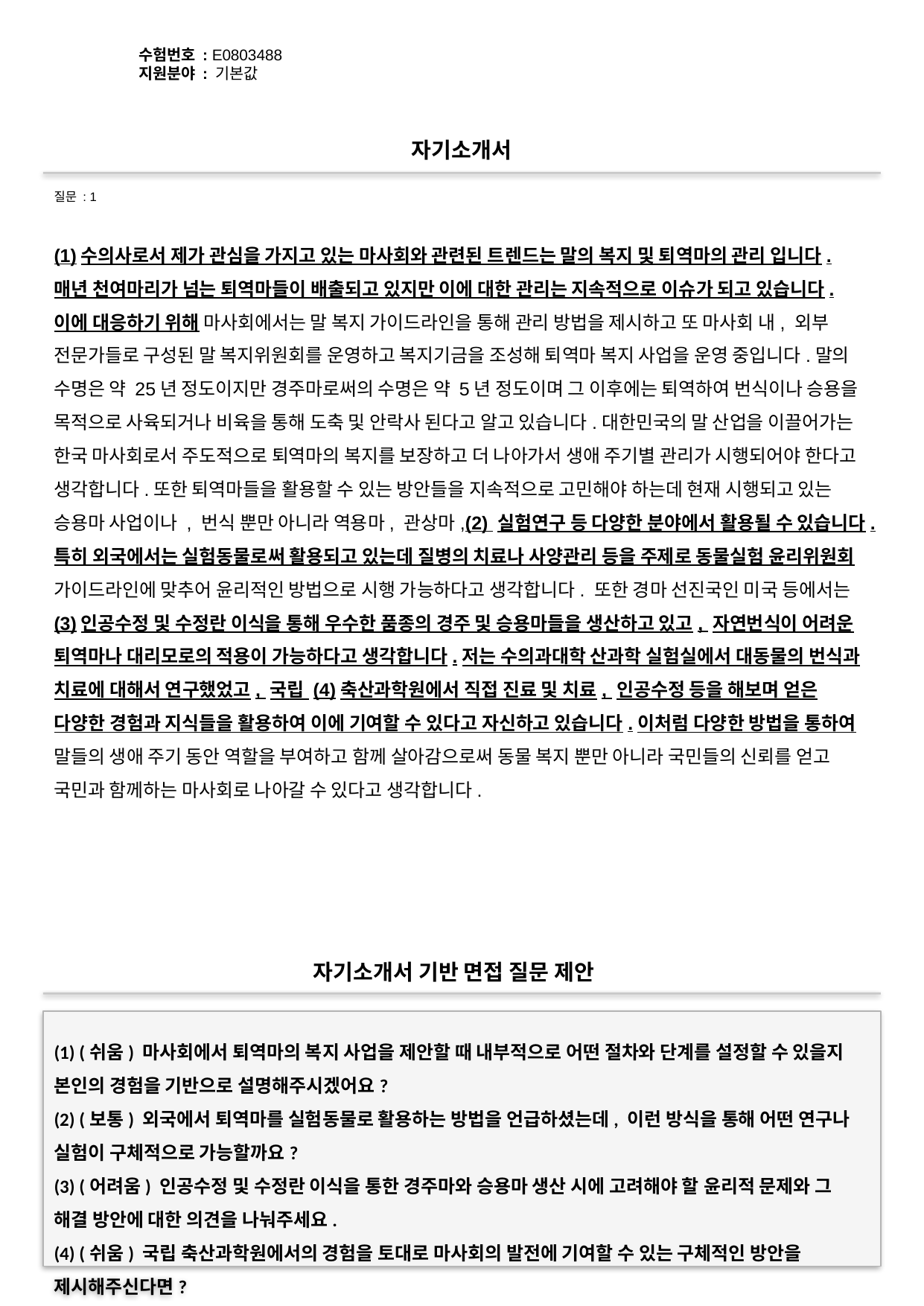

수험번호 : E0803488
지원분야 : 기본값
#

자기소개서

질문 : 1

(1)수의사로서 제가 관심을 가지고 있는 마사회와 관련된 트렌드는 말의 복지 및 퇴역마의 관리 입니다. 매년 천여마리가 넘는 퇴역마들이 배출되고 있지만 이에 대한 관리는 지속적으로 이슈가 되고 있습니다. 이에 대응하기 위해 마사회에서는 말 복지 가이드라인을 통해 관리 방법을 제시하고 또 마사회 내, 외부 전문가들로 구성된 말 복지위원회를 운영하고 복지기금을 조성해 퇴역마 복지 사업을 운영 중입니다.말의 수명은 약 25년 정도이지만 경주마로써의 수명은 약 5년 정도이며 그 이후에는 퇴역하여 번식이나 승용을 목적으로 사육되거나 비육을 통해 도축 및 안락사 된다고 알고 있습니다.대한민국의 말 산업을 이끌어가는 한국 마사회로서 주도적으로 퇴역마의 복지를 보장하고 더 나아가서 생애 주기별 관리가 시행되어야 한다고 생각합니다.또한 퇴역마들을 활용할 수 있는 방안들을 지속적으로 고민해야 하는데 현재 시행되고 있는 승용마 사업이나 , 번식 뿐만 아니라 역용마, 관상마,(2) 실험연구 등 다양한 분야에서 활용될 수 있습니다.특히 외국에서는 실험동물로써 활용되고 있는데 질병의 치료나 사양관리 등을 주제로 동물실험 윤리위원회 가이드라인에 맞추어 윤리적인 방법으로 시행 가능하다고 생각합니다. 또한 경마 선진국인 미국 등에서는 (3)인공수정 및 수정란 이식을 통해 우수한 품종의 경주 및 승용마들을 생산하고 있고, 자연번식이 어려운 퇴역마나 대리모로의 적용이 가능하다고 생각합니다.저는 수의과대학 산과학 실험실에서 대동물의 번식과 치료에 대해서 연구했었고, 국립 (4)축산과학원에서 직접 진료 및 치료, 인공수정 등을 해보며 얻은 다양한 경험과 지식들을 활용하여 이에 기여할 수 있다고 자신하고 있습니다.이처럼 다양한 방법을 통하여 말들의 생애 주기 동안 역할을 부여하고 함께 살아감으로써 동물 복지 뿐만 아니라 국민들의 신뢰를 얻고 국민과 함께하는 마사회로 나아갈 수 있다고 생각합니다.

자기소개서 기반 면접 질문 제안

(1) (쉬움) 마사회에서 퇴역마의 복지 사업을 제안할 때 내부적으로 어떤 절차와 단계를 설정할 수 있을지 본인의 경험을 기반으로 설명해주시겠어요?
(2) (보통) 외국에서 퇴역마를 실험동물로 활용하는 방법을 언급하셨는데, 이런 방식을 통해 어떤 연구나 실험이 구체적으로 가능할까요?
(3) (어려움) 인공수정 및 수정란 이식을 통한 경주마와 승용마 생산 시에 고려해야 할 윤리적 문제와 그 해결 방안에 대한 의견을 나눠주세요.
(4) (쉬움) 국립 축산과학원에서의 경험을 토대로 마사회의 발전에 기여할 수 있는 구체적인 방안을 제시해주신다면?